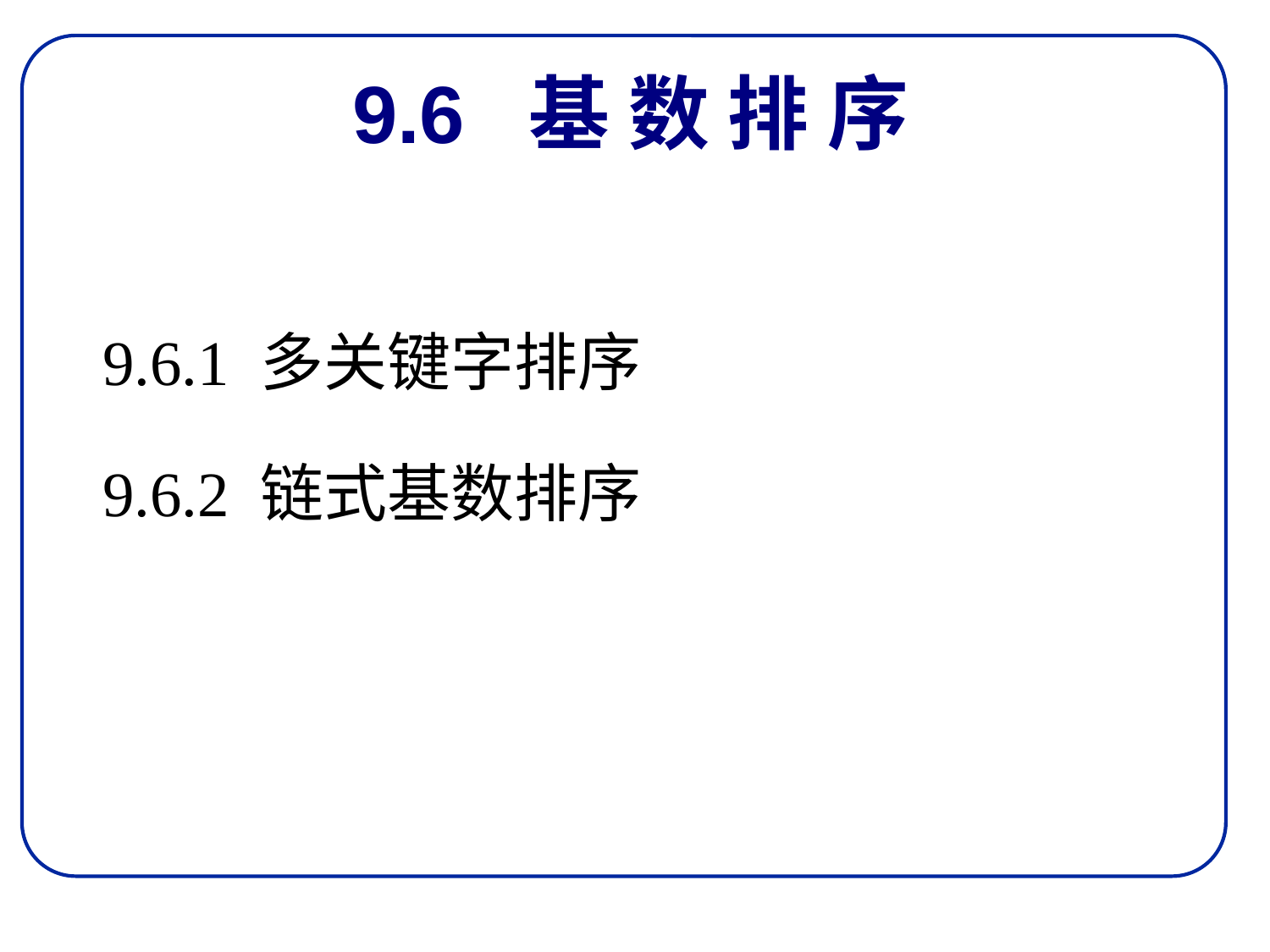

# 9.6  基 数 排 序
9.6.1 多关键字排序

9.6.2 链式基数排序